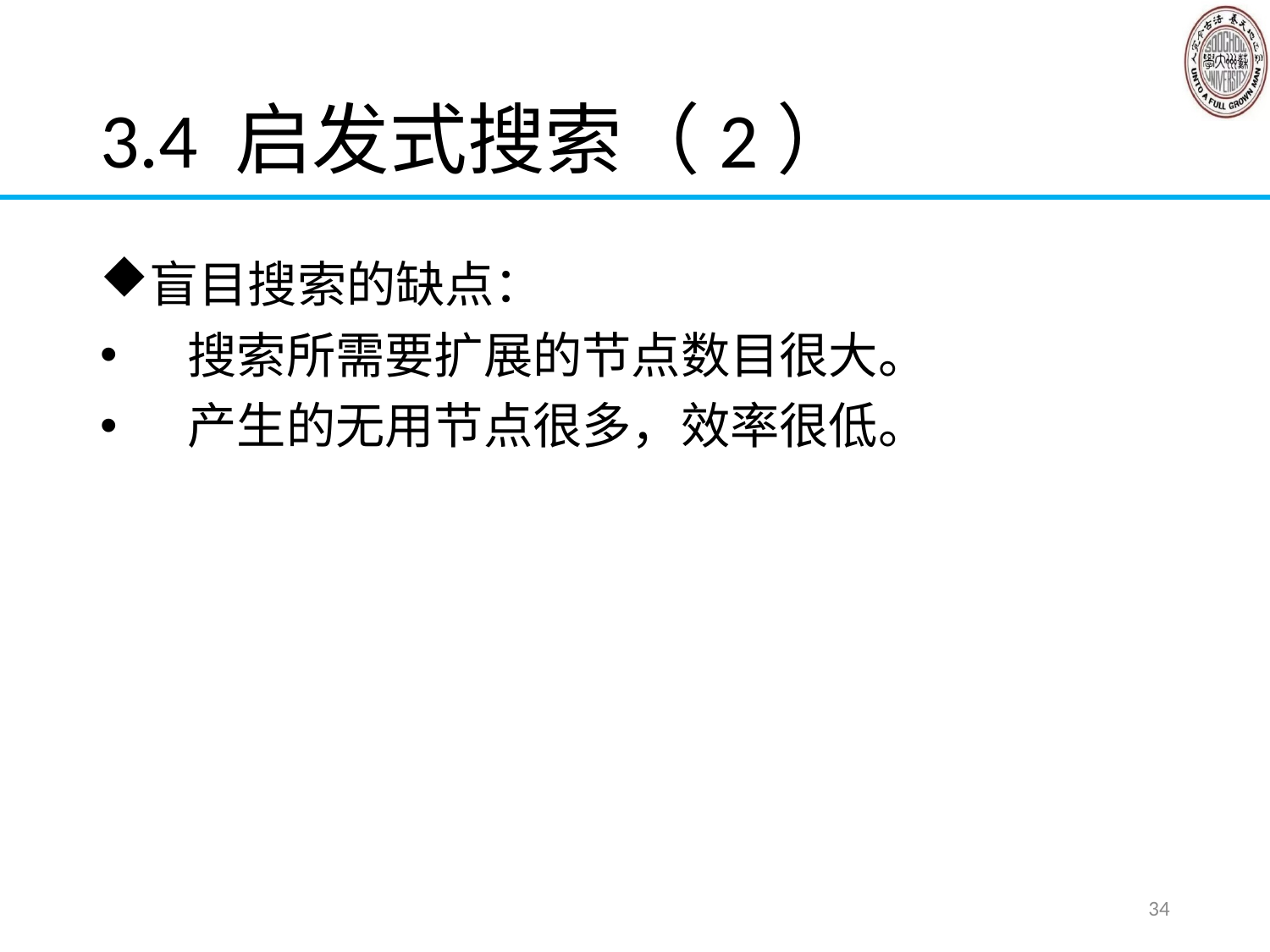

# 3.4 启发式搜索（2）
盲目搜索的缺点：
    搜索所需要扩展的节点数目很大。
    产生的无用节点很多，效率很低。
34